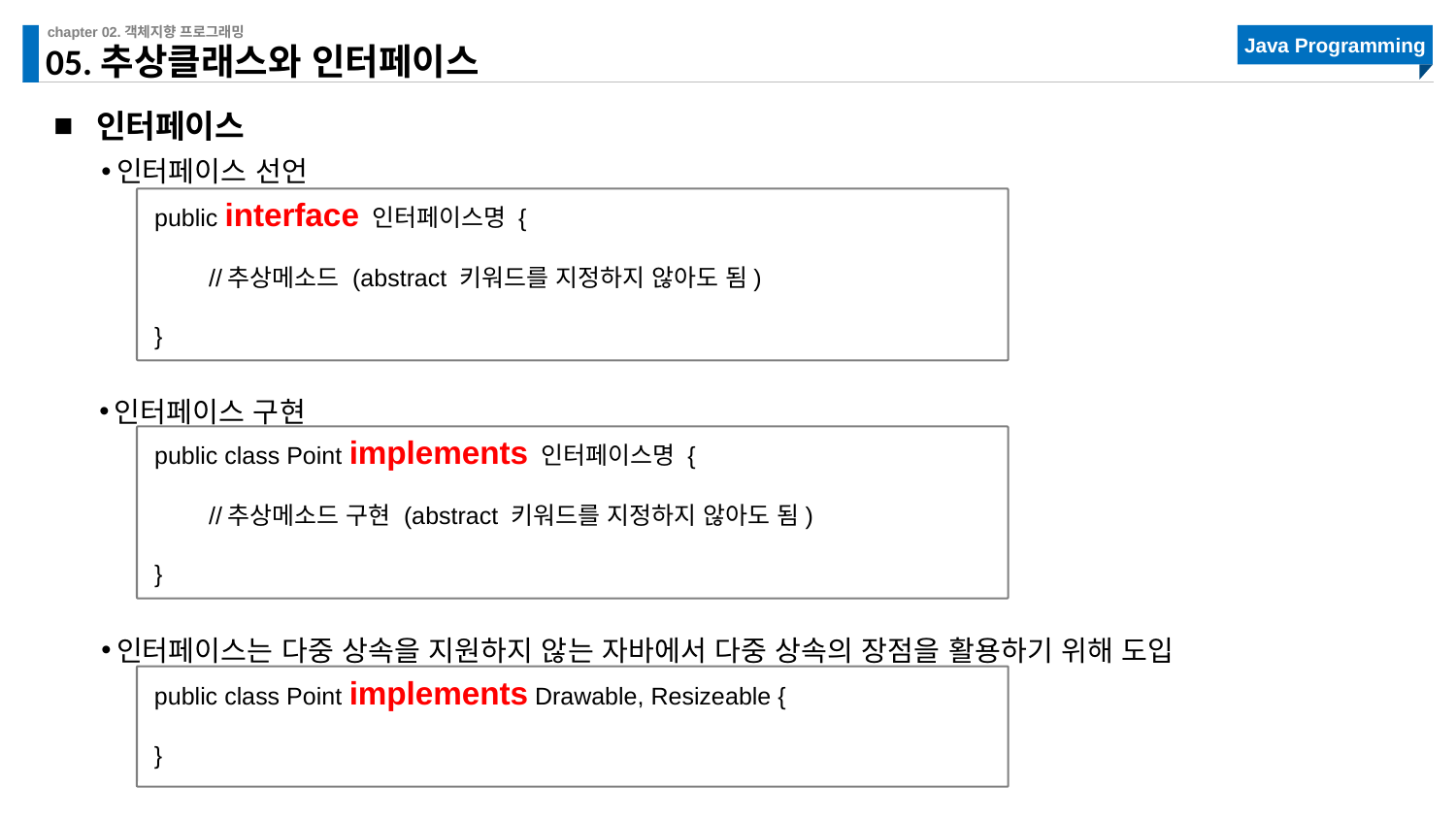

# 05.추상클래스와 인터페이스
인터페이스
인터페이스 선언
public interface 인터페이스명 {

        //추상메소드 (abstract 키워드를 지정하지 않아도 됨)

}
인터페이스 구현
public class Point implements 인터페이스명 {

        //추상메소드 구현 (abstract 키워드를 지정하지 않아도 됨)

}
인터페이스는 다중 상속을 지원하지 않는 자바에서 다중 상속의 장점을 활용하기 위해 도입

public class Point implements Drawable, Resizeable {

}